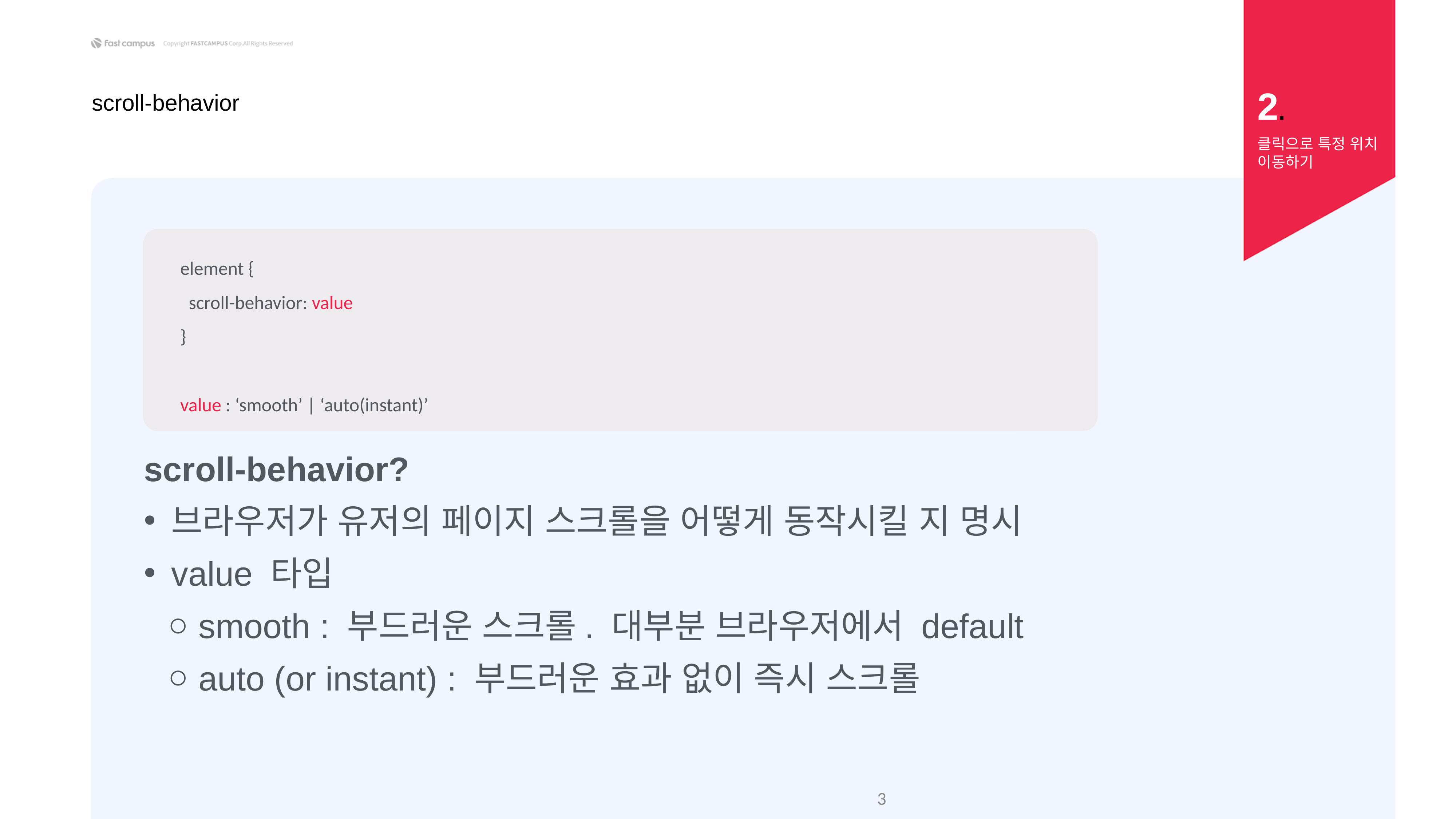

2.
scroll-behavior
클릭으로 특정 위치 이동하기
element {
  scroll-behavior: value
}

value : ‘smooth’ | ‘auto(instant)’
scroll-behavior?
브라우저가 유저의 페이지 스크롤을 어떻게 동작시킬 지 명시
value 타입
smooth : 부드러운 스크롤. 대부분 브라우저에서 default
auto (or instant) : 부드러운 효과 없이 즉시 스크롤
3